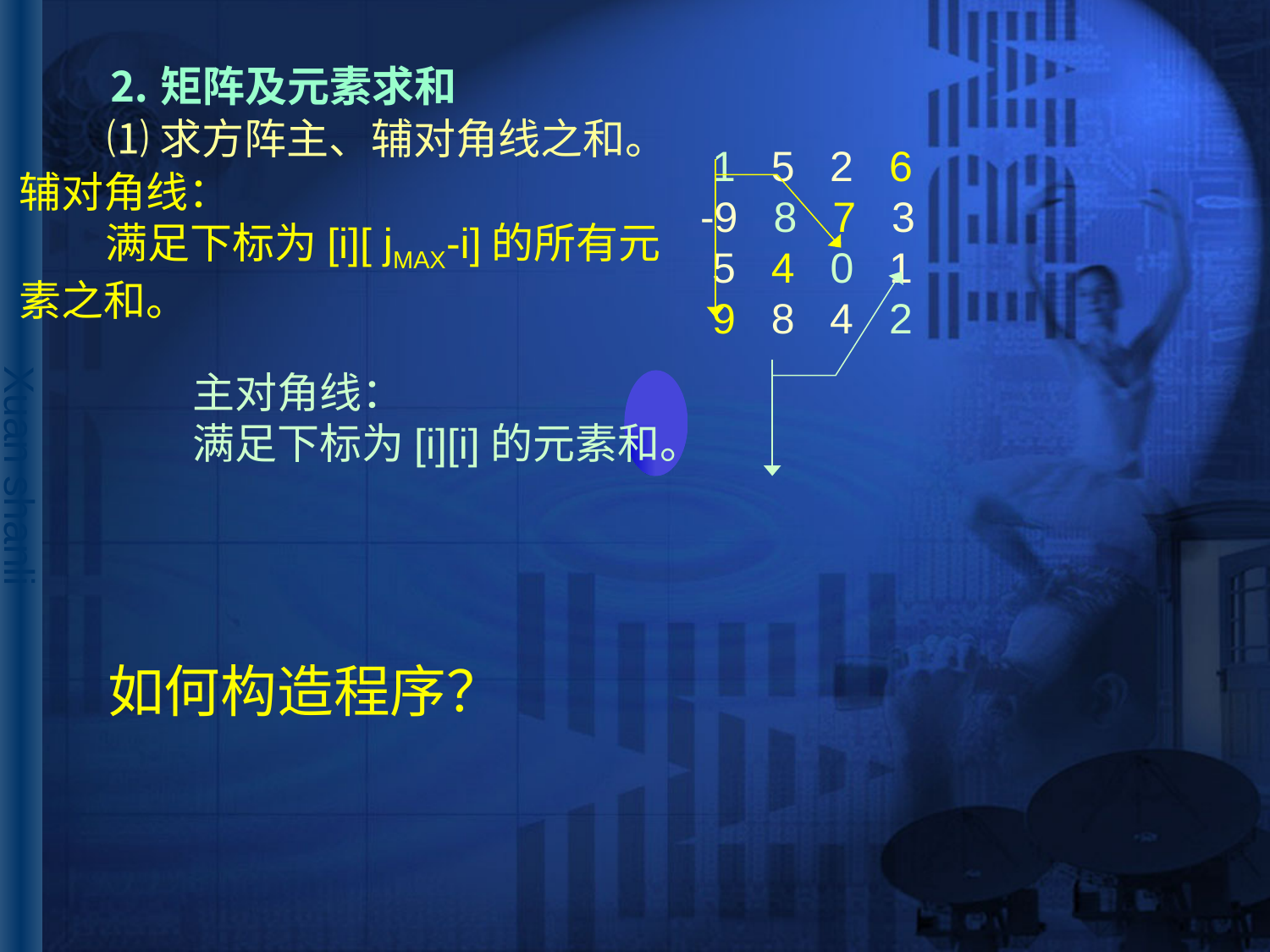

# ⒉矩阵及元素求和
⑴求方阵主、辅对角线之和。
   1   5   2   6
  -9   8   7   3
   5   4   0   1
   9   8   4   2
辅对角线：
        满足下标为[i][ jMAX-i]的所有元素之和。
主对角线：
满足下标为[i][i]的元素和。
如何构造程序？